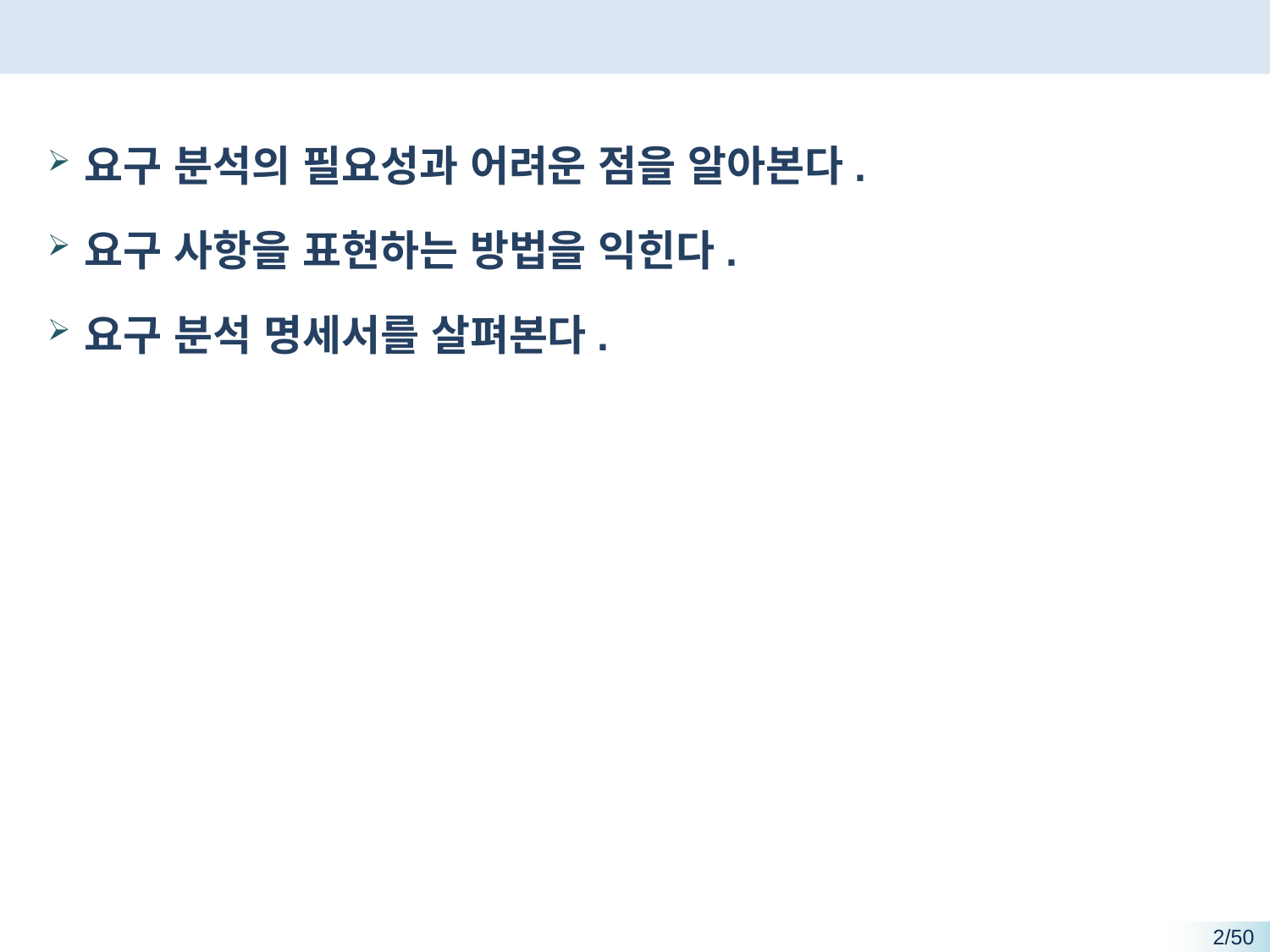

#
요구 분석의 필요성과 어려운 점을 알아본다.
요구 사항을 표현하는 방법을 익힌다.
요구 분석 명세서를 살펴본다.